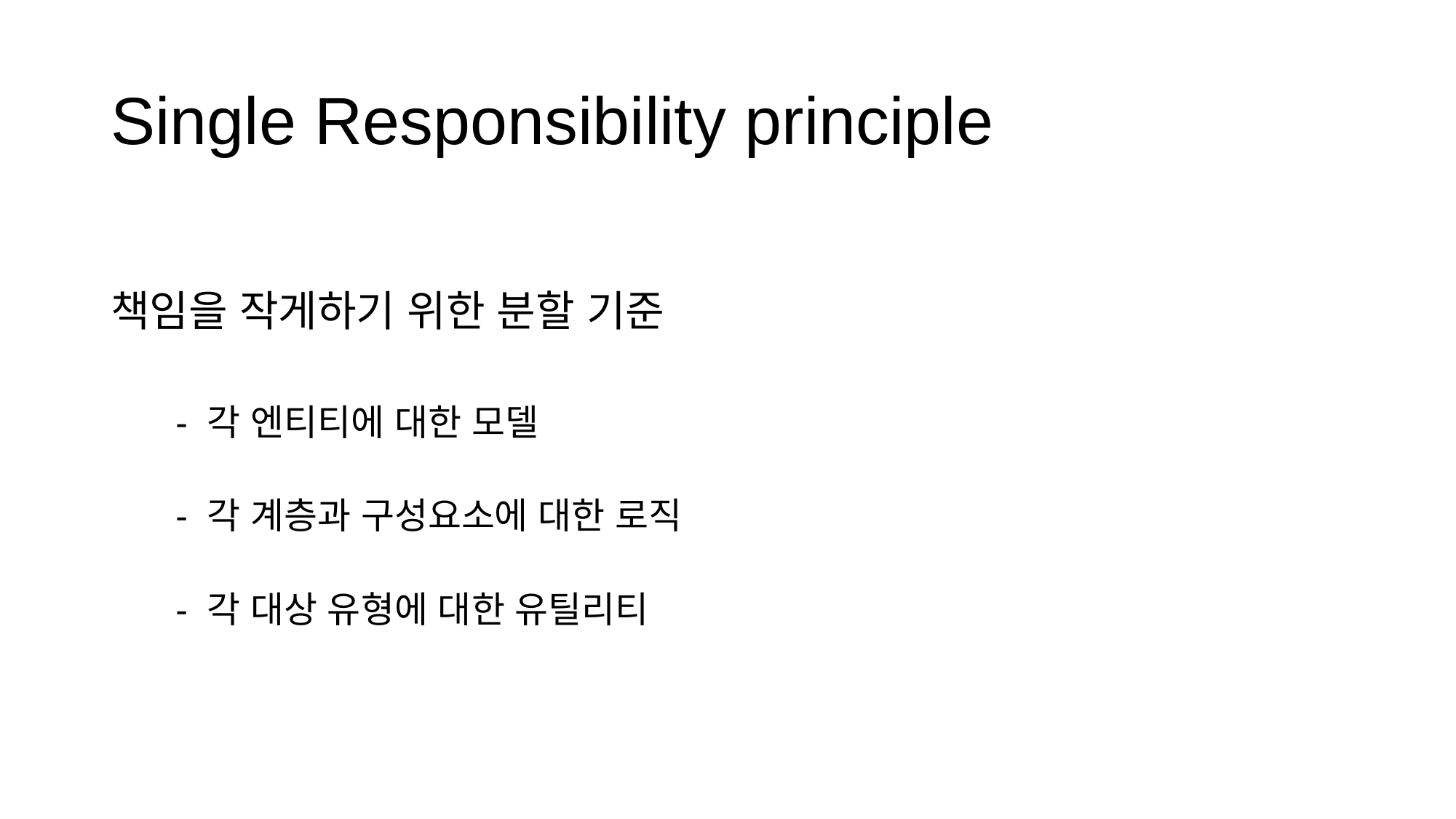

# Single Responsibility principle

책임을 작게하기 위한 분할 기준

 - 각 엔티티에 대한 모델

 - 각 계층과 구성요소에 대한 로직

 - 각 대상 유형에 대한 유틸리티